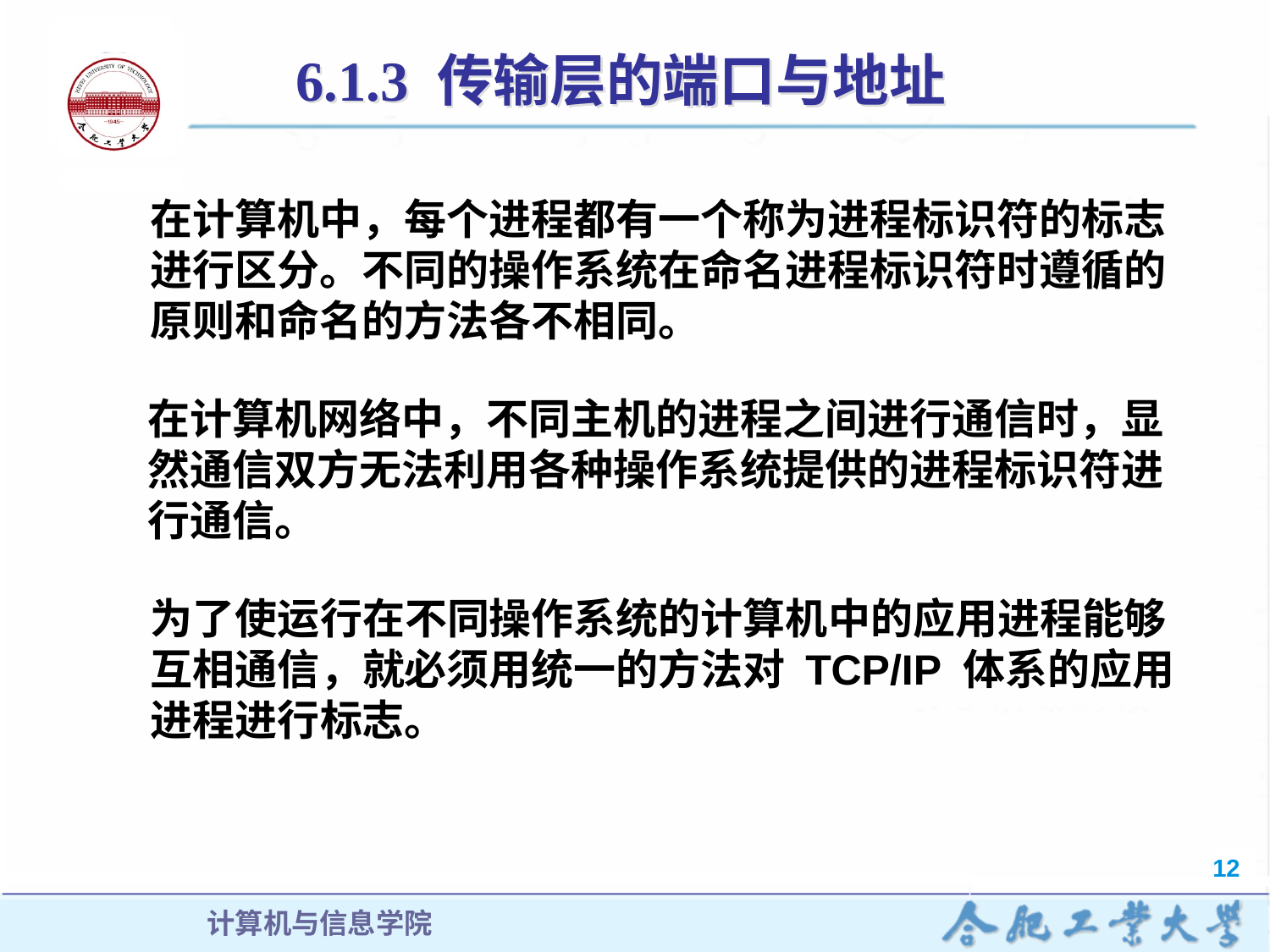

# 6.1.3 传输层的端口与地址
在计算机中，每个进程都有一个称为进程标识符的标志进行区分。不同的操作系统在命名进程标识符时遵循的原则和命名的方法各不相同。
在计算机网络中，不同主机的进程之间进行通信时，显然通信双方无法利用各种操作系统提供的进程标识符进行通信。
为了使运行在不同操作系统的计算机中的应用进程能够互相通信，就必须用统一的方法对 TCP/IP 体系的应用进程进行标志。